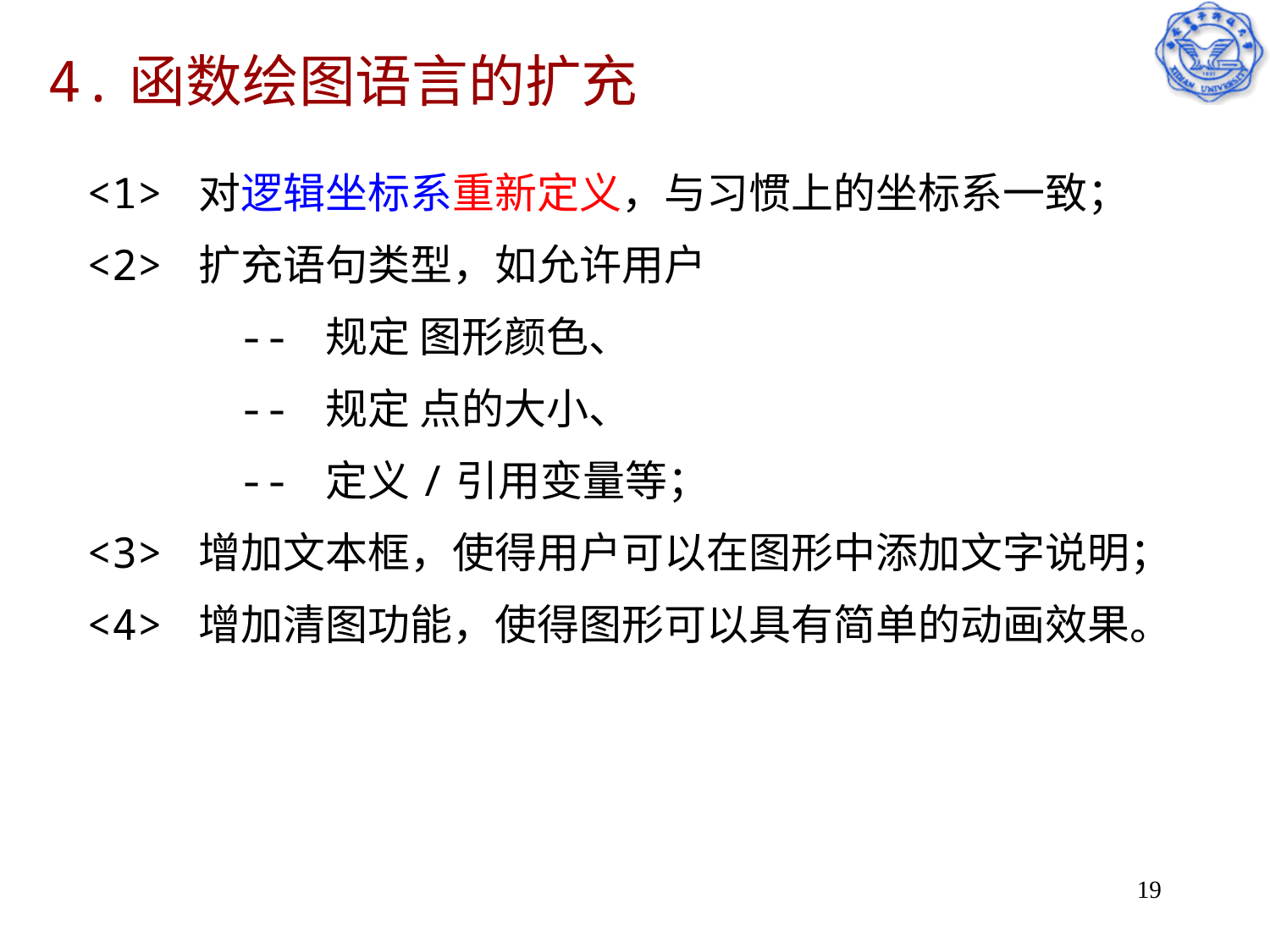

# 4.函数绘图语言的扩充
<1> 对逻辑坐标系重新定义，与习惯上的坐标系一致；
<2> 扩充语句类型，如允许用户
      -- 规定 图形颜色、
      -- 规定 点的大小、
      -- 定义/引用变量等；
<3> 增加文本框，使得用户可以在图形中添加文字说明；
<4> 增加清图功能，使得图形可以具有简单的动画效果。
19